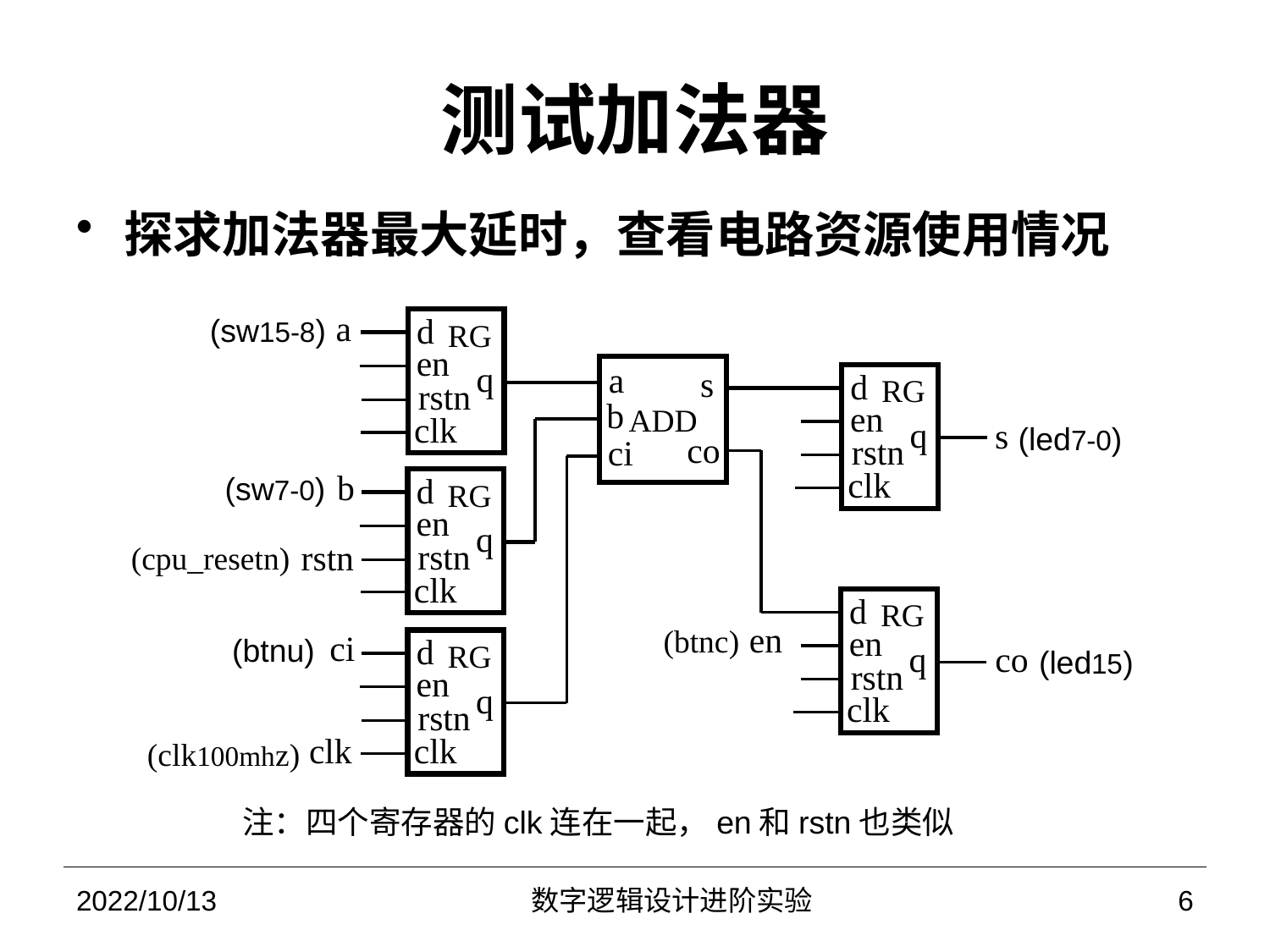

# 测试加法器
探求加法器最大延时，查看电路资源使用情况
a
RG
d
en
q
rstn
clk
(sw15-8)
ADD
a
s
b
co
ci
RG
d
en
q
rstn
clk
s
(led7-0)
b
(sw7-0)
RG
d
en
q
rstn
clk
(cpu_resetn)
rstn
RG
d
en
q
rstn
clk
(btnc)
en
ci
RG
d
en
q
rstn
clk
(btnu)
co
(led15)
(clk100mhz)
clk
注：四个寄存器的clk连在一起，en和rstn也类似
2022/10/13
数字逻辑设计进阶实验
6